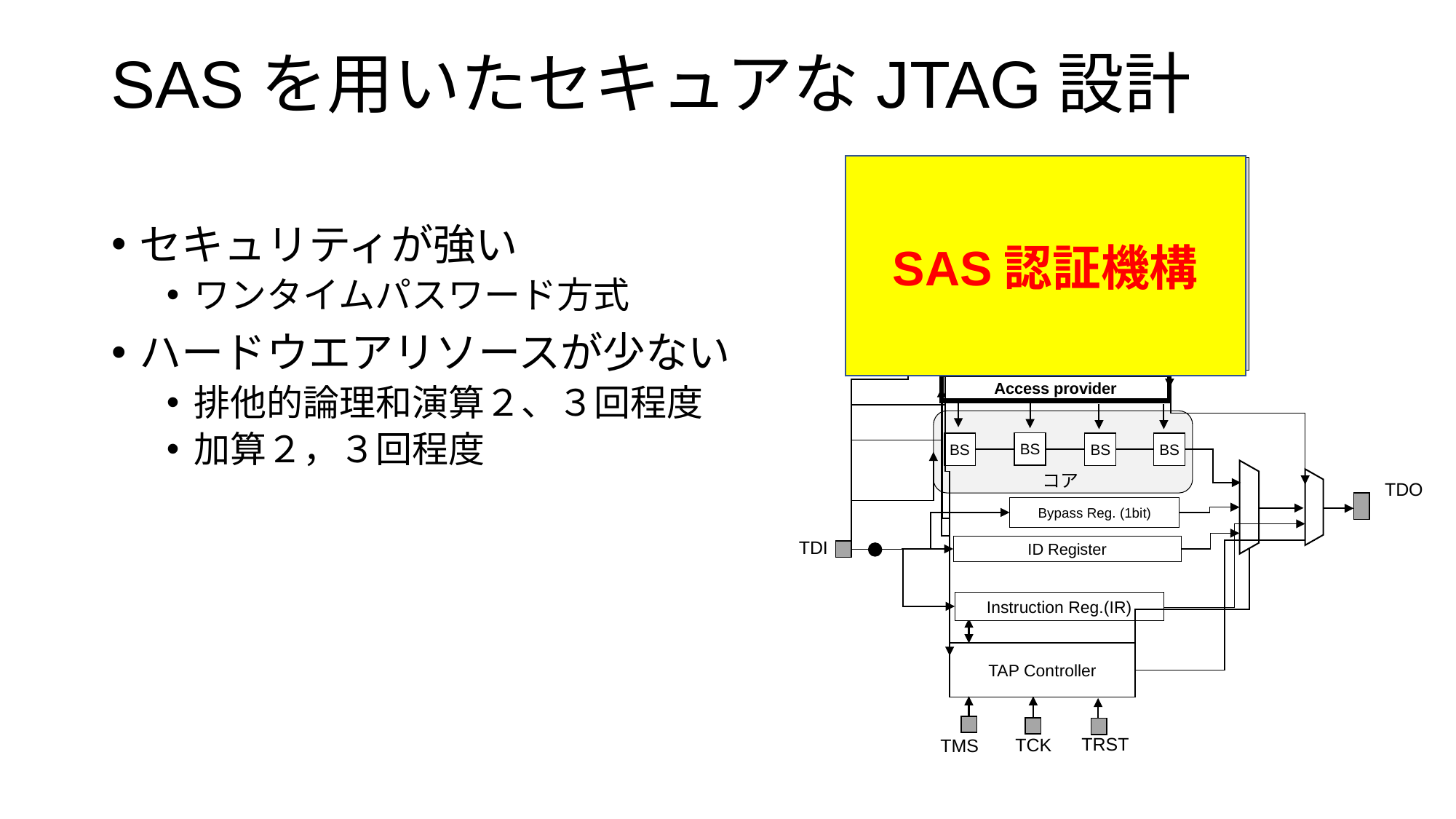

# SASを用いたセキュアなJTAG設計
Authentication and Authorization Module

AES Module (暗号化/複号化回路)
Privilege Management
(権限管理)
AAM Register
Access provider

BS
BS
BS
BS
コア
TDO

Bypass Reg. (1bit)

ID Register
TDI

Instruction Reg.(IR)
TAP Controller

TRST
TCK
TMS

SAS認証機構
セキュリティが強い
ワンタイムパスワード方式
ハードウエアリソースが少ない
排他的論理和演算２、３回程度
加算２，３回程度